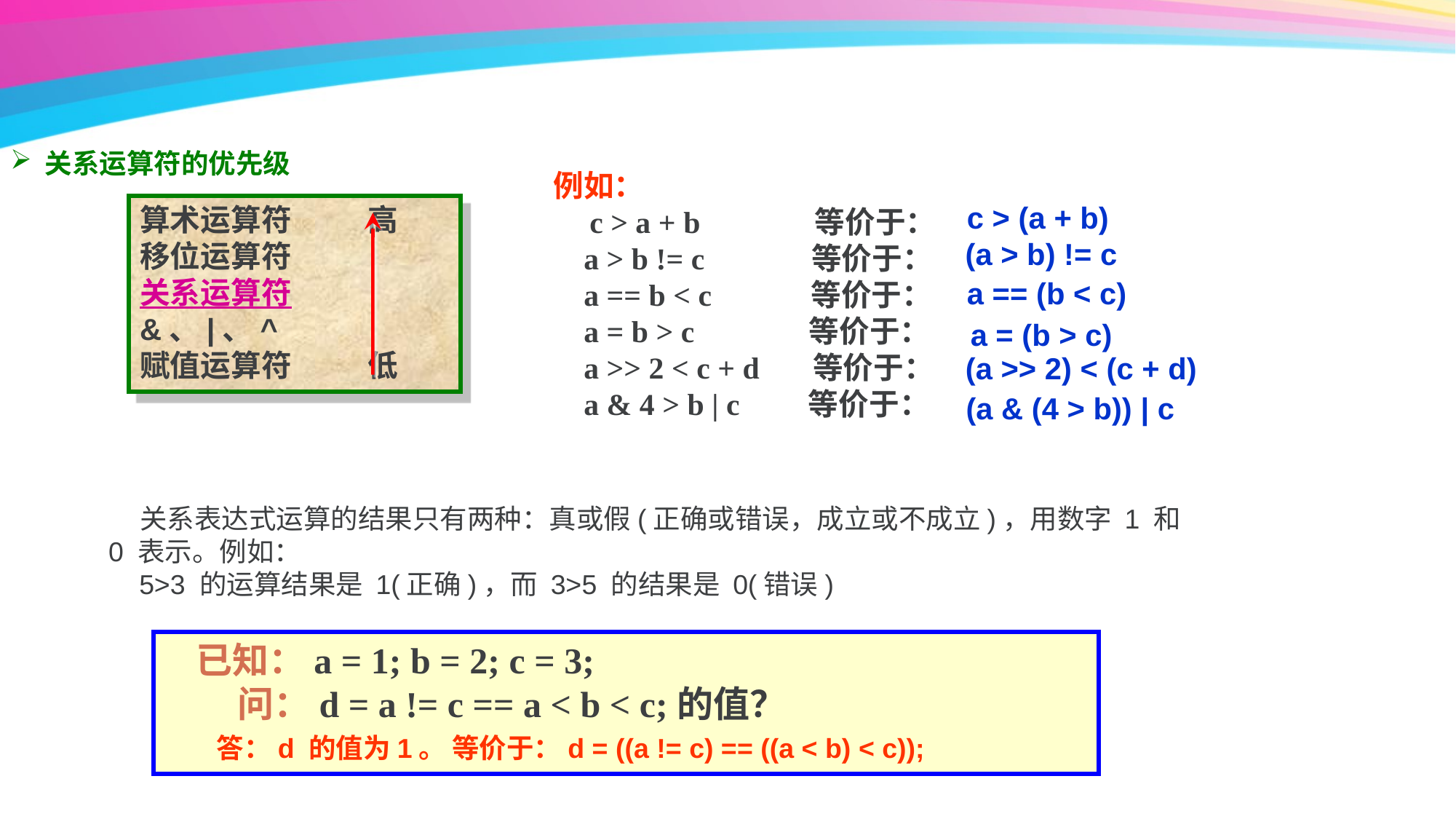

关系运算符的优先级
例如：
  c > a + b              等价于：
    a > b != c             等价于：
    a == b < c            等价于：
    a = b > c              等价于：
    a >> 2 < c + d      等价于：
    a & 4 > b | c        等价于：
c > (a + b)
算术运算符           高
移位运算符
关系运算符
&、|、^
赋值运算符           低

(a > b) != c
a == (b < c)
a = (b > c)
(a >> 2) < (c + d)
(a & (4 > b)) | c
    关系表达式运算的结果只有两种：真或假(正确或错误，成立或不成立)，用数字 1 和 0 表示。例如：
    5>3 的运算结果是 1(正确)，而 3>5 的结果是 0(错误)
已知：a = 1; b = 2; c = 3;
    问：d = a != c == a < b < c;的值？

答：d 的值为1。 等价于：d = ((a != c) == ((a < b) < c));